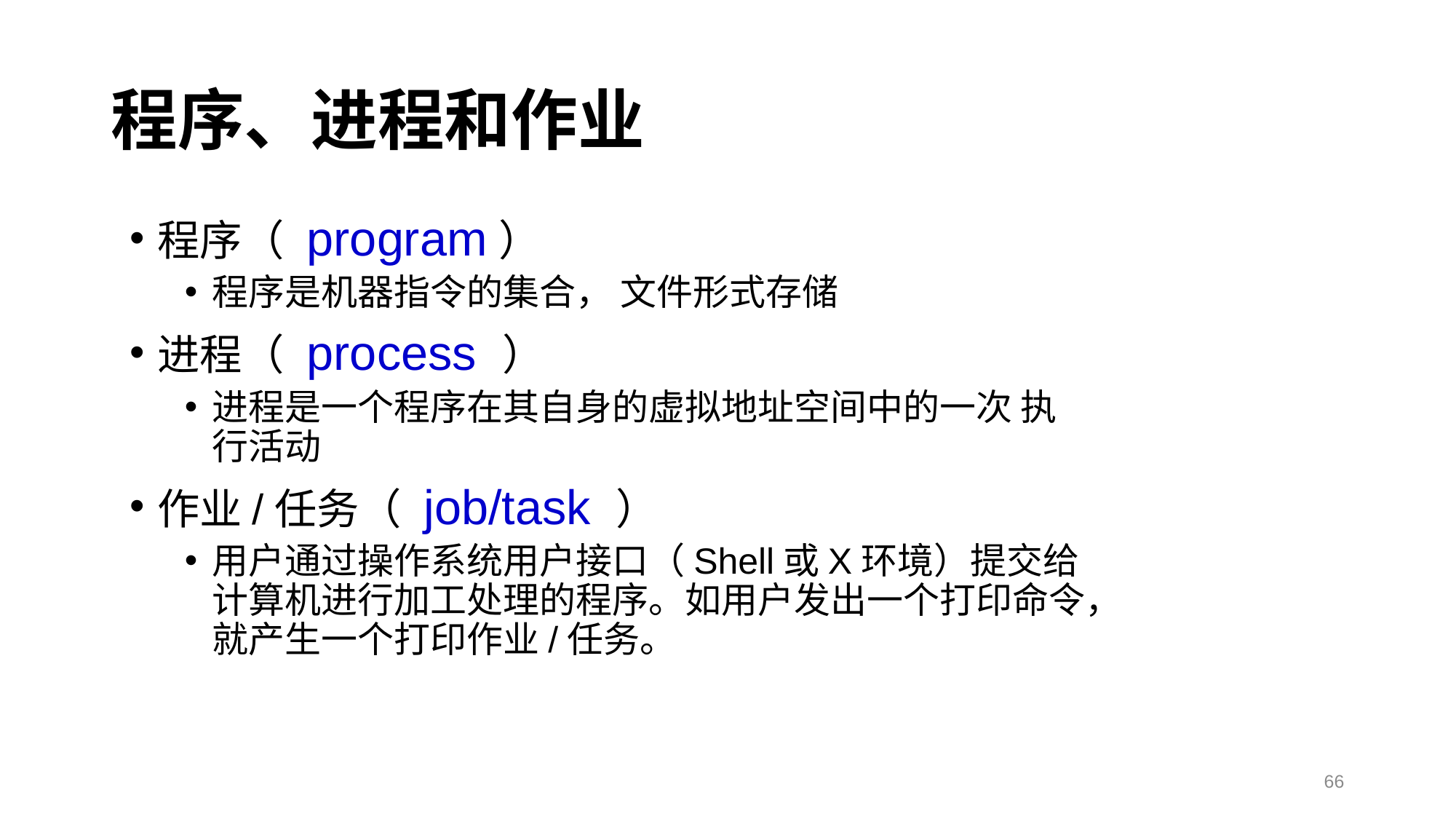

# 程序、进程和作业
程序（ program）
程序是机器指令的集合， 文件形式存储
进程（ process ）
进程是一个程序在其自身的虚拟地址空间中的一次 执行活动
作业/任务（ job/task ）
用户通过操作系统用户接口（Shell或X环境）提交给计算机进行加工处理的程序。如用户发出一个打印命令，就产生一个打印作业/任务。

66